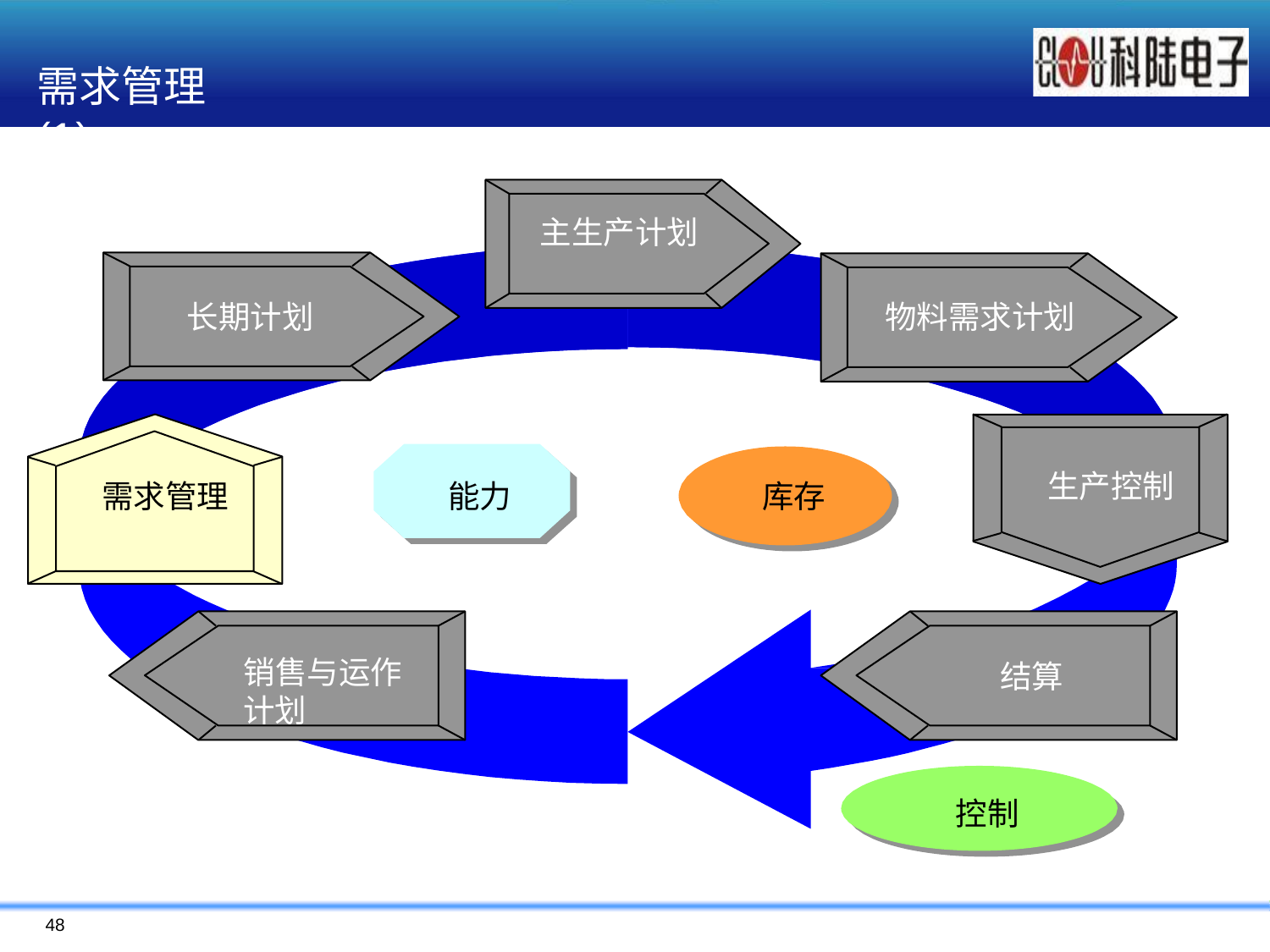

# 需求管理(1)

主生产计划

长期计划
物料需求计划

生产控制
需求管理
能力
库存

销售与运作
计划
结算

R

控制

48